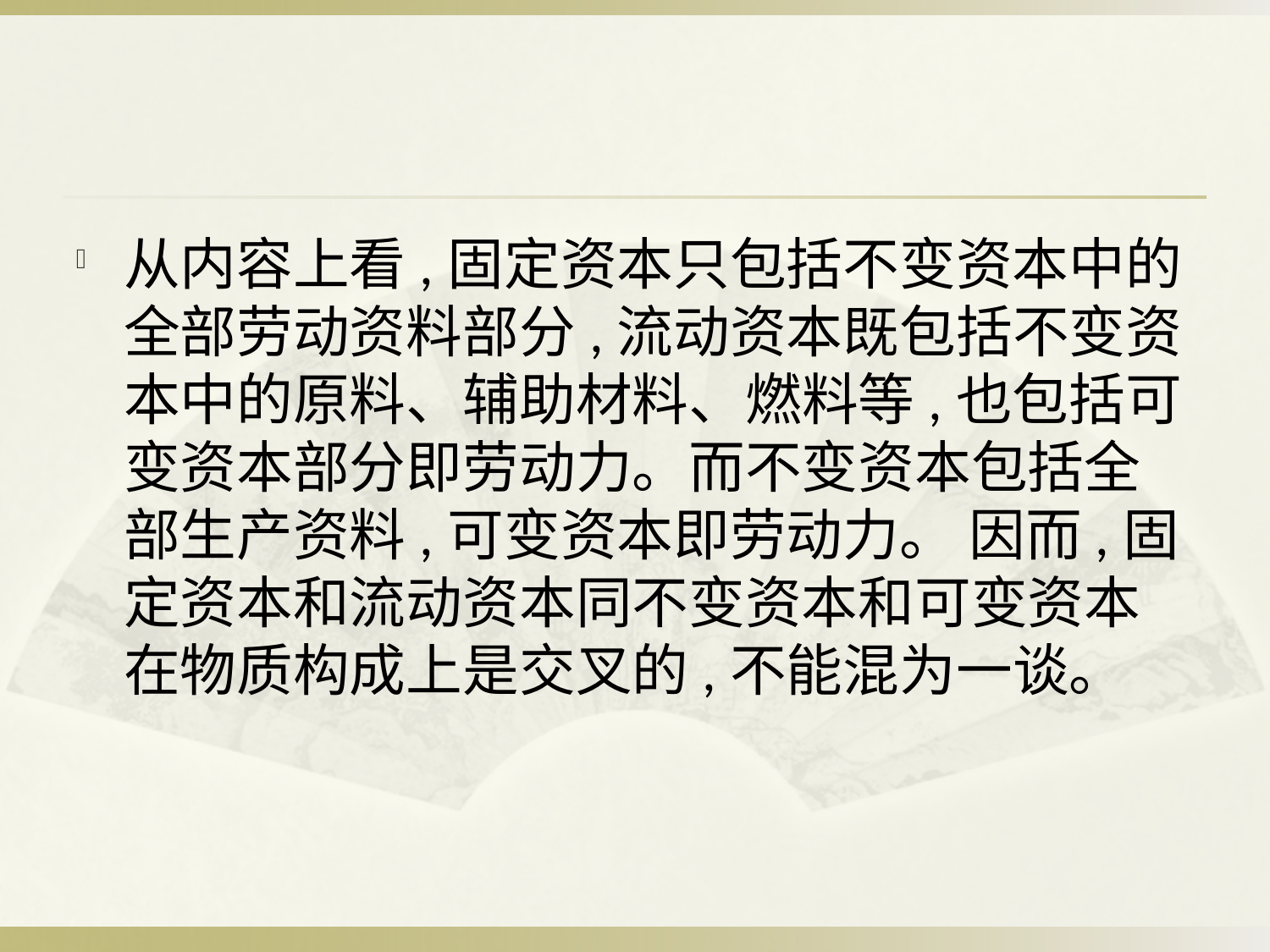

#
从内容上看,固定资本只包括不变资本中的全部劳动资料部分,流动资本既包括不变资本中的原料、辅助材料、燃料等,也包括可变资本部分即劳动力。而不变资本包括全部生产资料,可变资本即劳动力。 因而,固定资本和流动资本同不变资本和可变资本在物质构成上是交叉的,不能混为一谈。